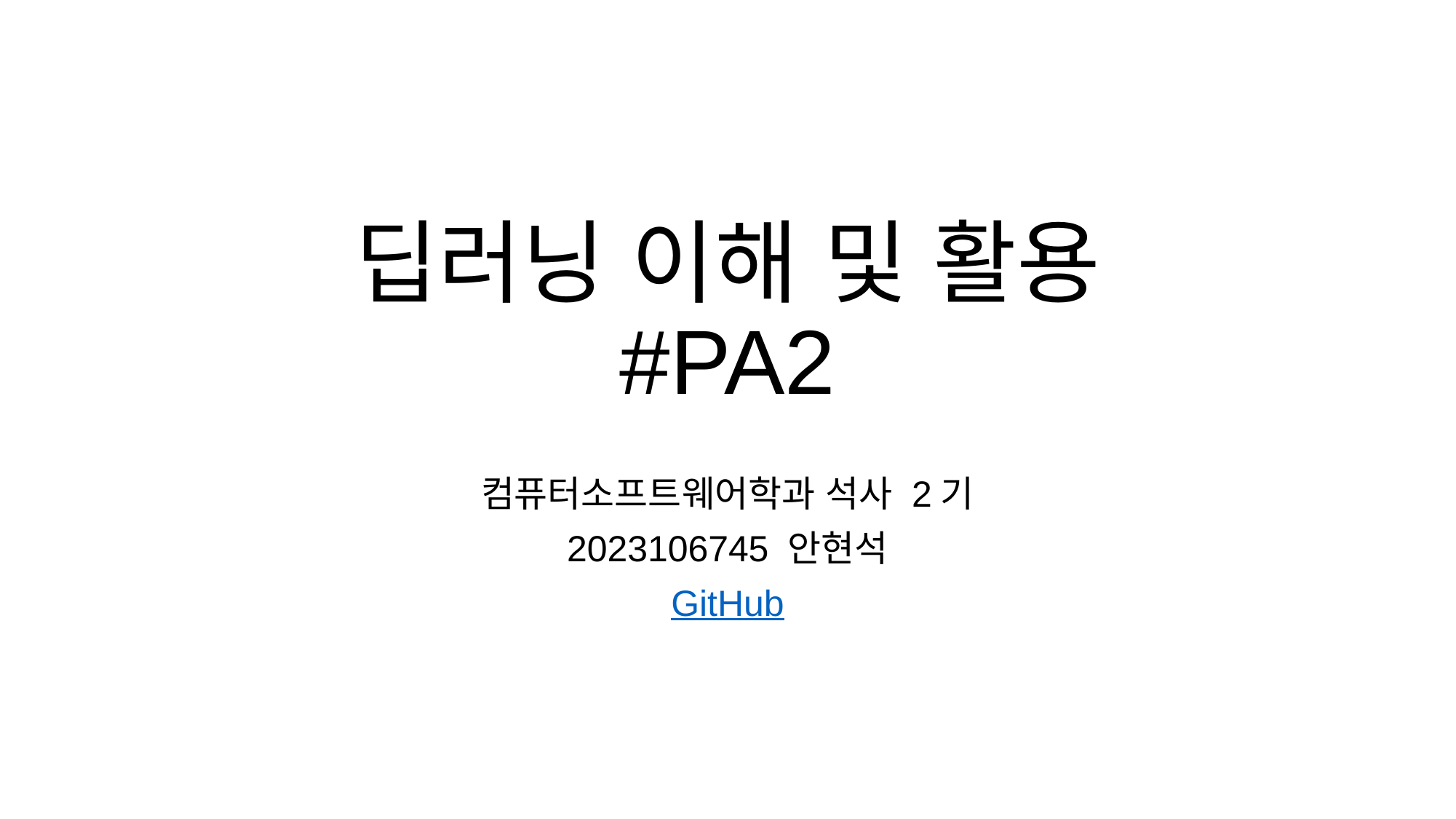

# 딥러닝 이해 및 활용 #PA2
컴퓨터소프트웨어학과 석사 2기
2023106745 안현석
GitHub